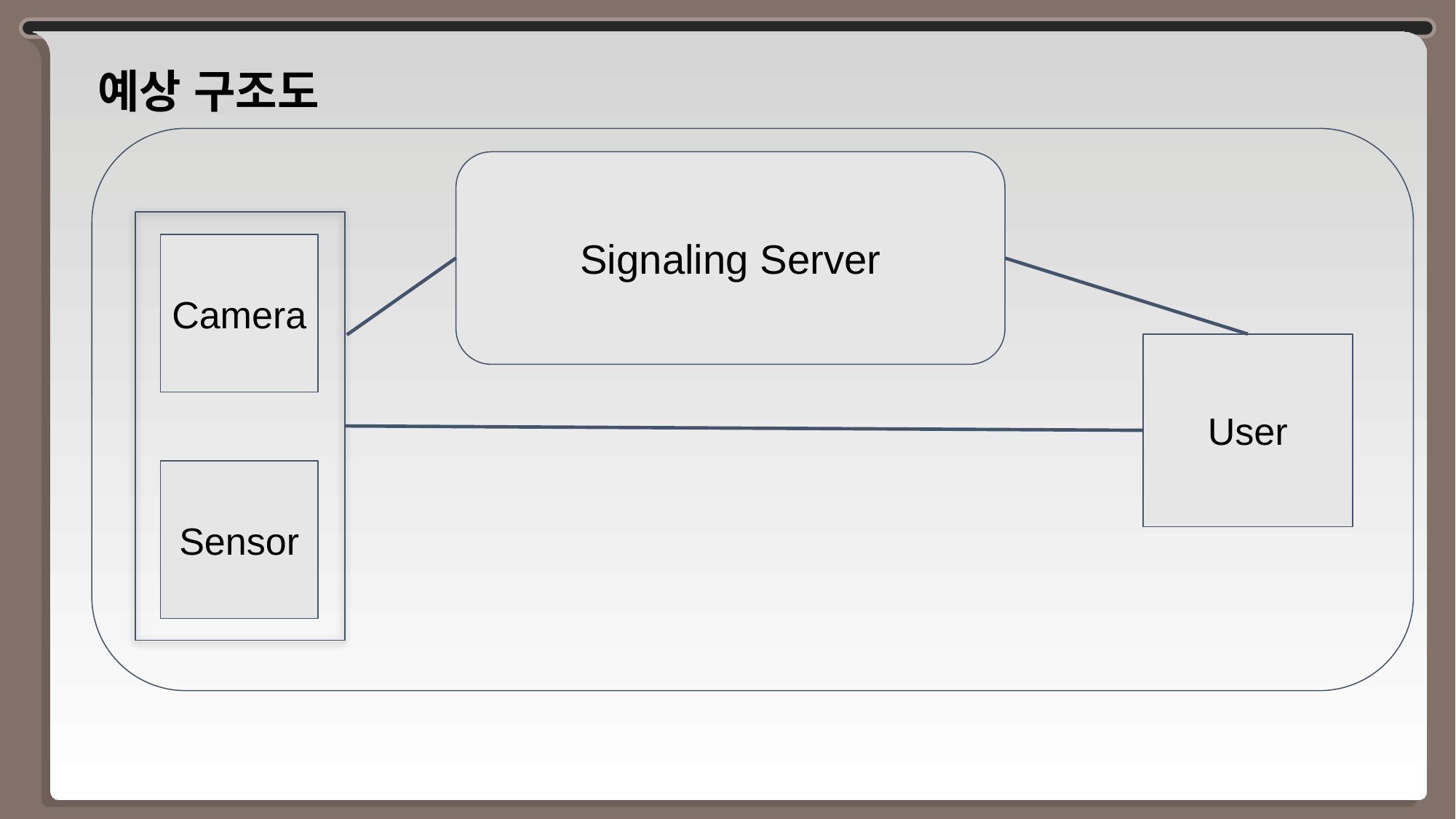

예상 구조도

Signaling Server

Camera
User
Sensor